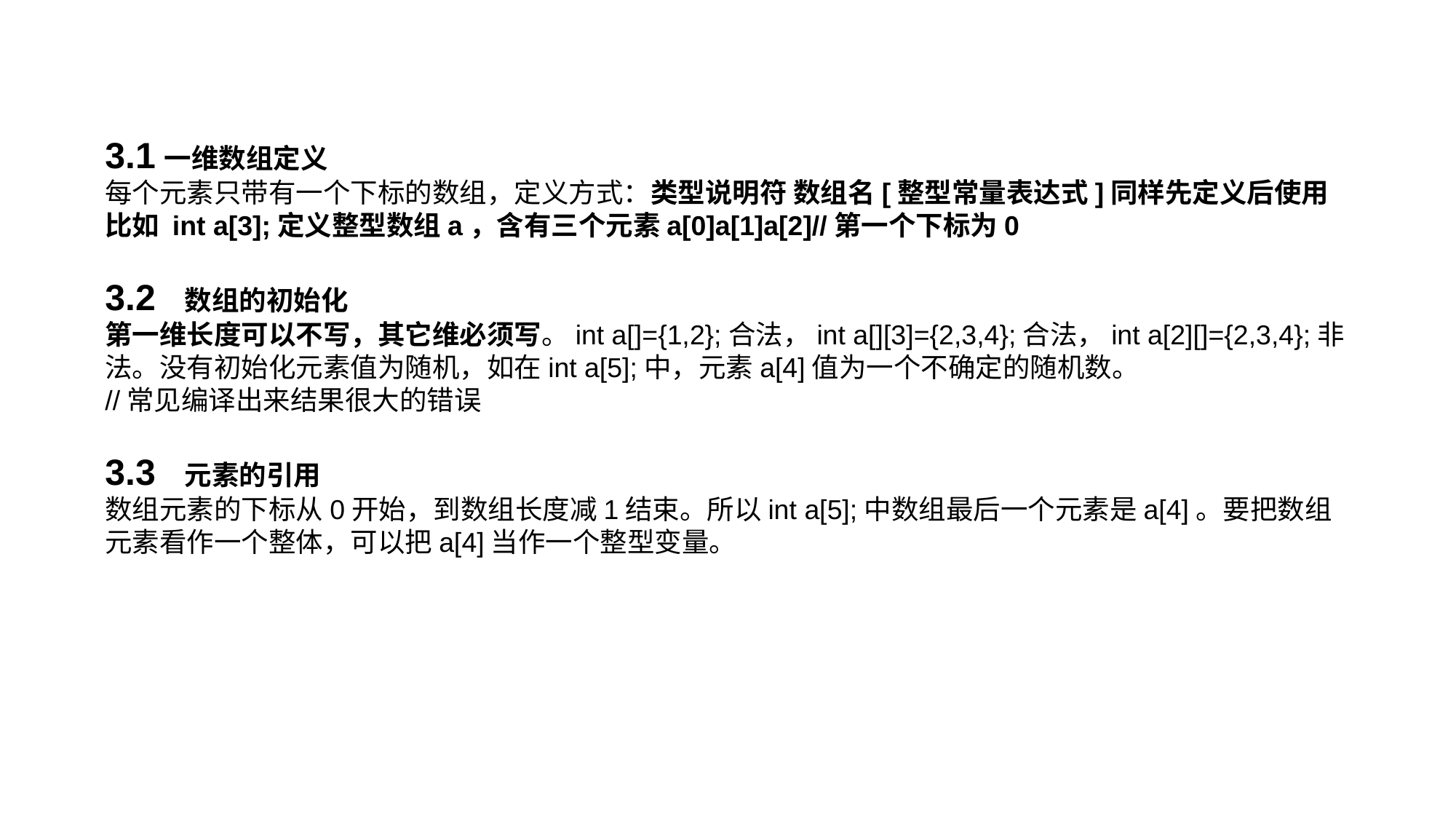

3.1一维数组定义
每个元素只带有一个下标的数组，定义方式：类型说明符 数组名[整型常量表达式]同样先定义后使用
比如 int a[3];定义整型数组a，含有三个元素a[0]a[1]a[2]//第一个下标为0

3.2  数组的初始化
第一维长度可以不写，其它维必须写。int a[]={1,2};合法，int a[][3]={2,3,4};合法，int a[2][]={2,3,4};非法。没有初始化元素值为随机，如在int a[5];中，元素a[4]值为一个不确定的随机数。
//常见编译出来结果很大的错误

3.3  元素的引用
数组元素的下标从0开始，到数组长度减1结束。所以int a[5];中数组最后一个元素是a[4]。要把数组元素看作一个整体，可以把a[4]当作一个整型变量。